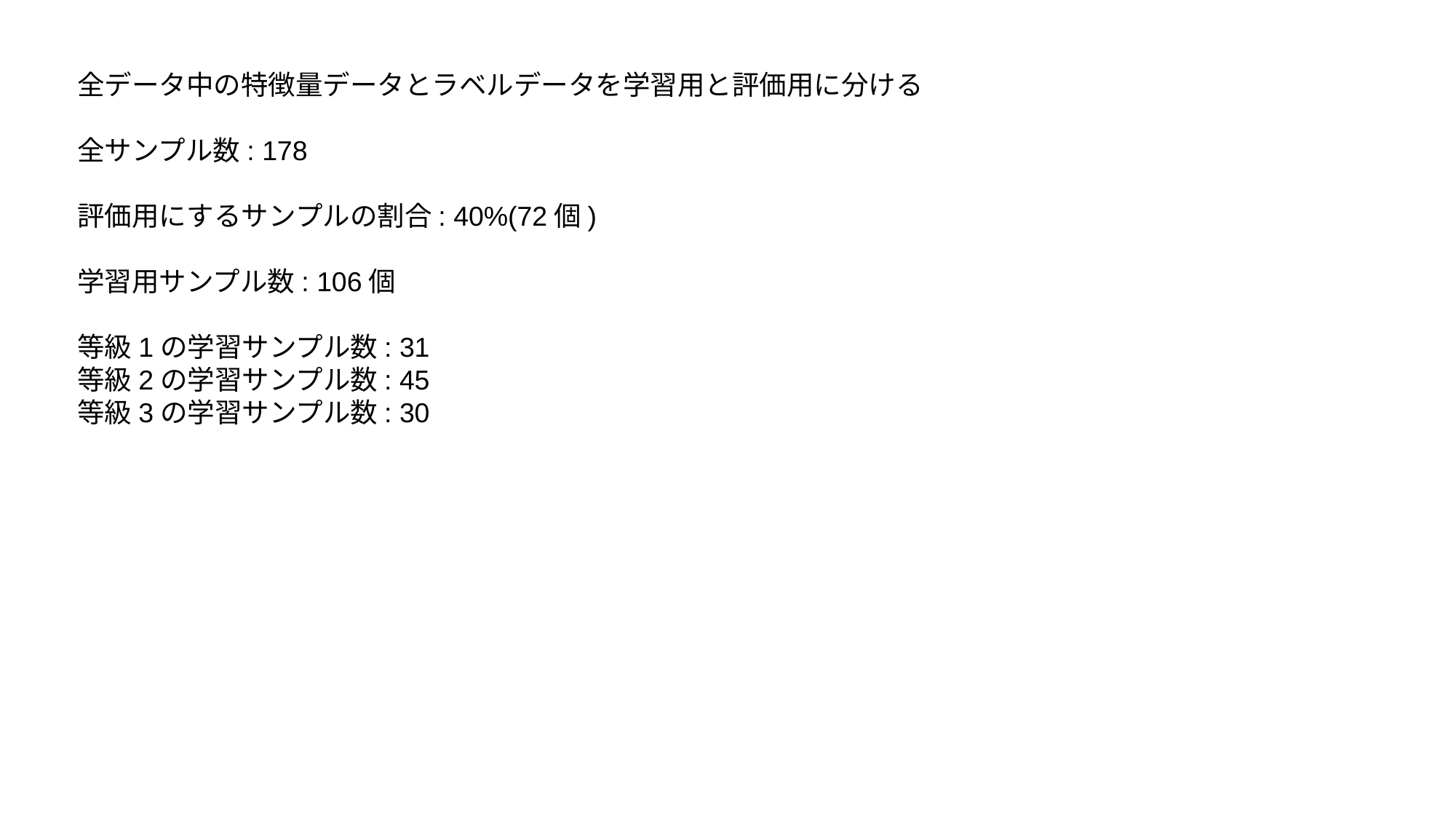

全データ中の特徴量データとラベルデータを学習用と評価用に分ける

全サンプル数: 178

評価用にするサンプルの割合: 40%(72個)

学習用サンプル数: 106個

等級1の学習サンプル数: 31
等級2の学習サンプル数: 45
等級3の学習サンプル数: 30